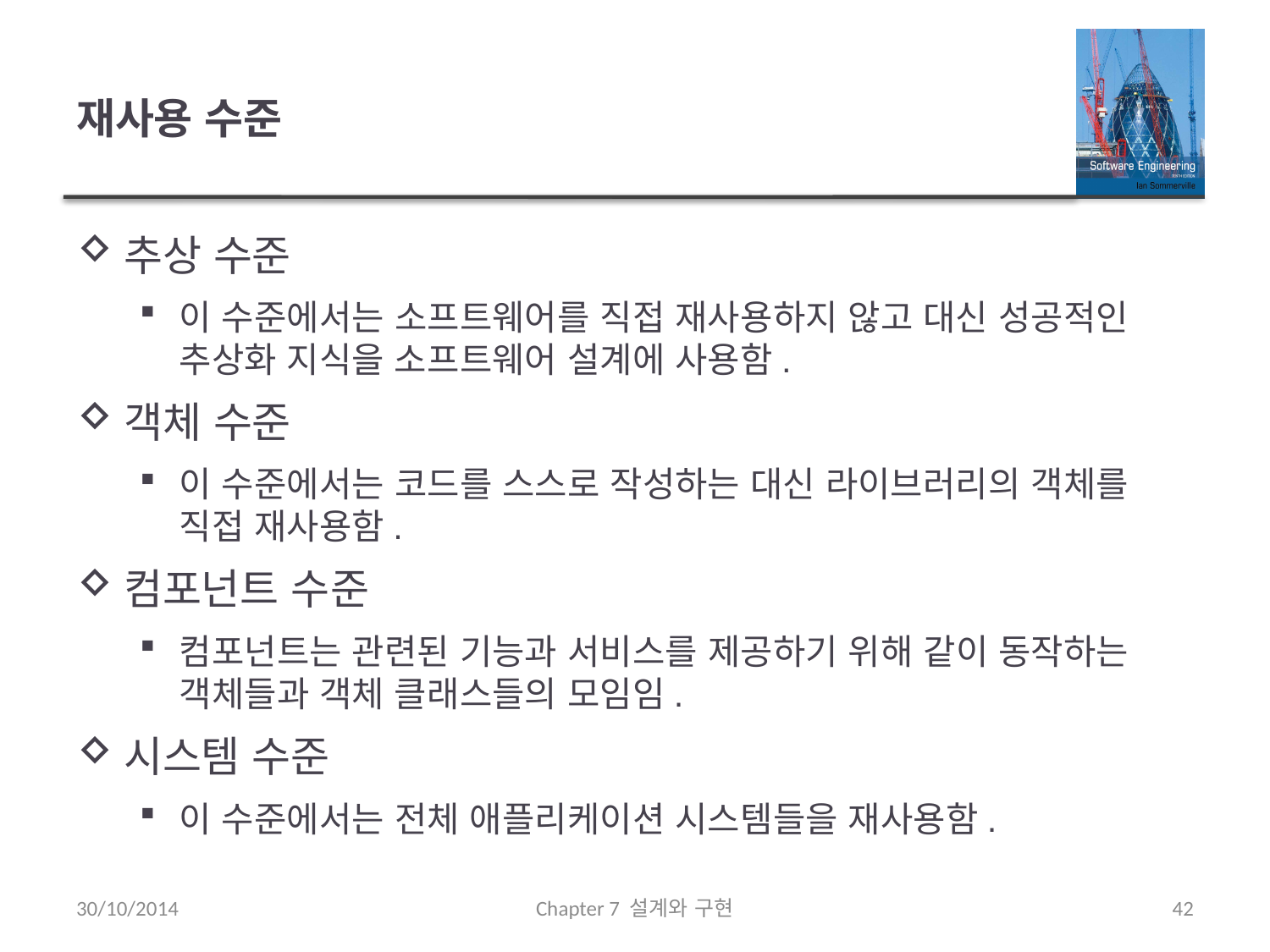

# 재사용 수준
추상 수준
이 수준에서는 소프트웨어를 직접 재사용하지 않고 대신 성공적인 추상화 지식을 소프트웨어 설계에 사용함.
객체 수준
이 수준에서는 코드를 스스로 작성하는 대신 라이브러리의 객체를 직접 재사용함.
컴포넌트 수준
컴포넌트는 관련된 기능과 서비스를 제공하기 위해 같이 동작하는 객체들과 객체 클래스들의 모임임.
시스템 수준
이 수준에서는 전체 애플리케이션 시스템들을 재사용함.
30/10/2014
Chapter 7 설계와 구현
42